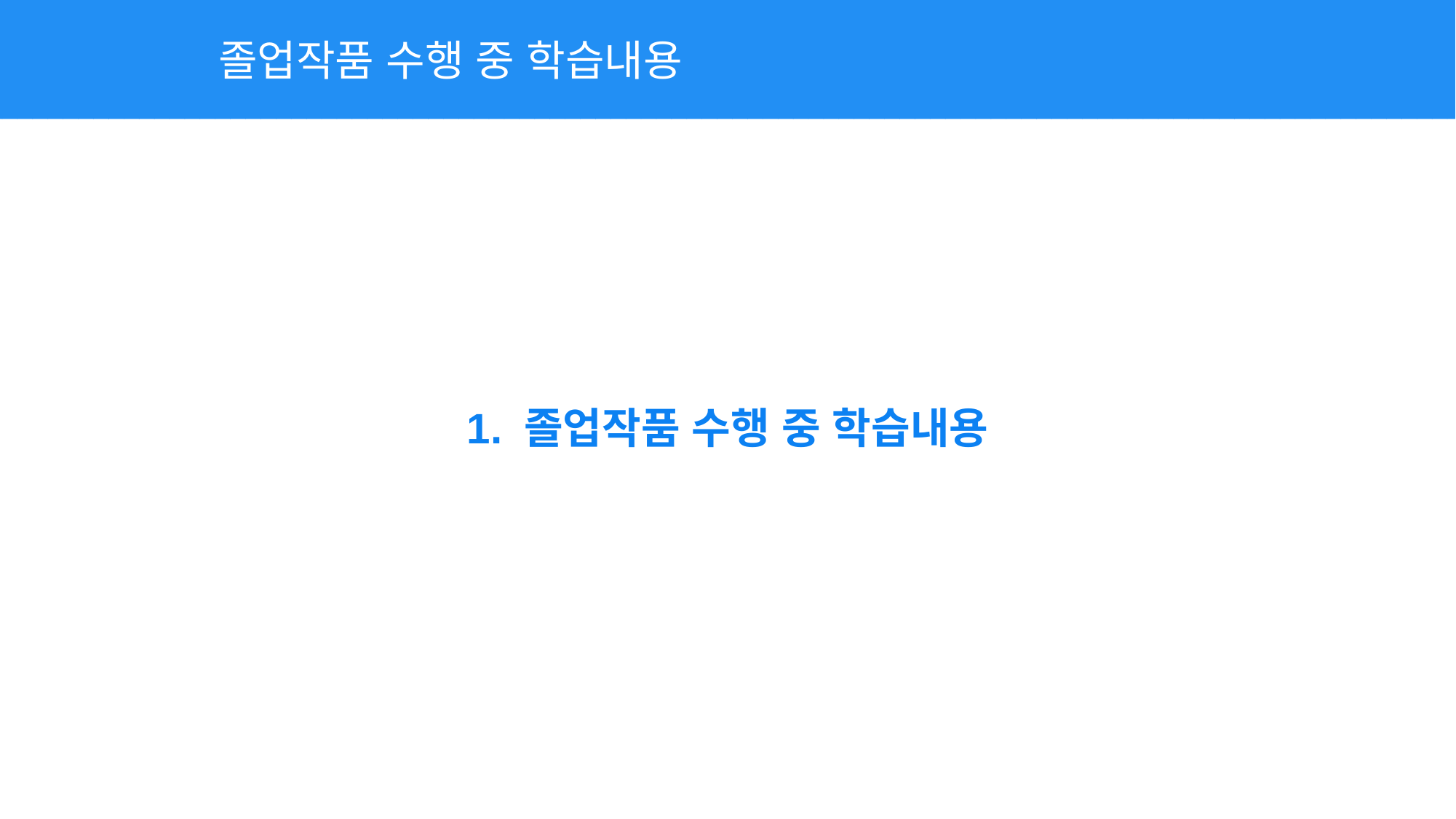

졸업작품 수행 중 학습내용
1. 졸업작품 수행 중 학습내용